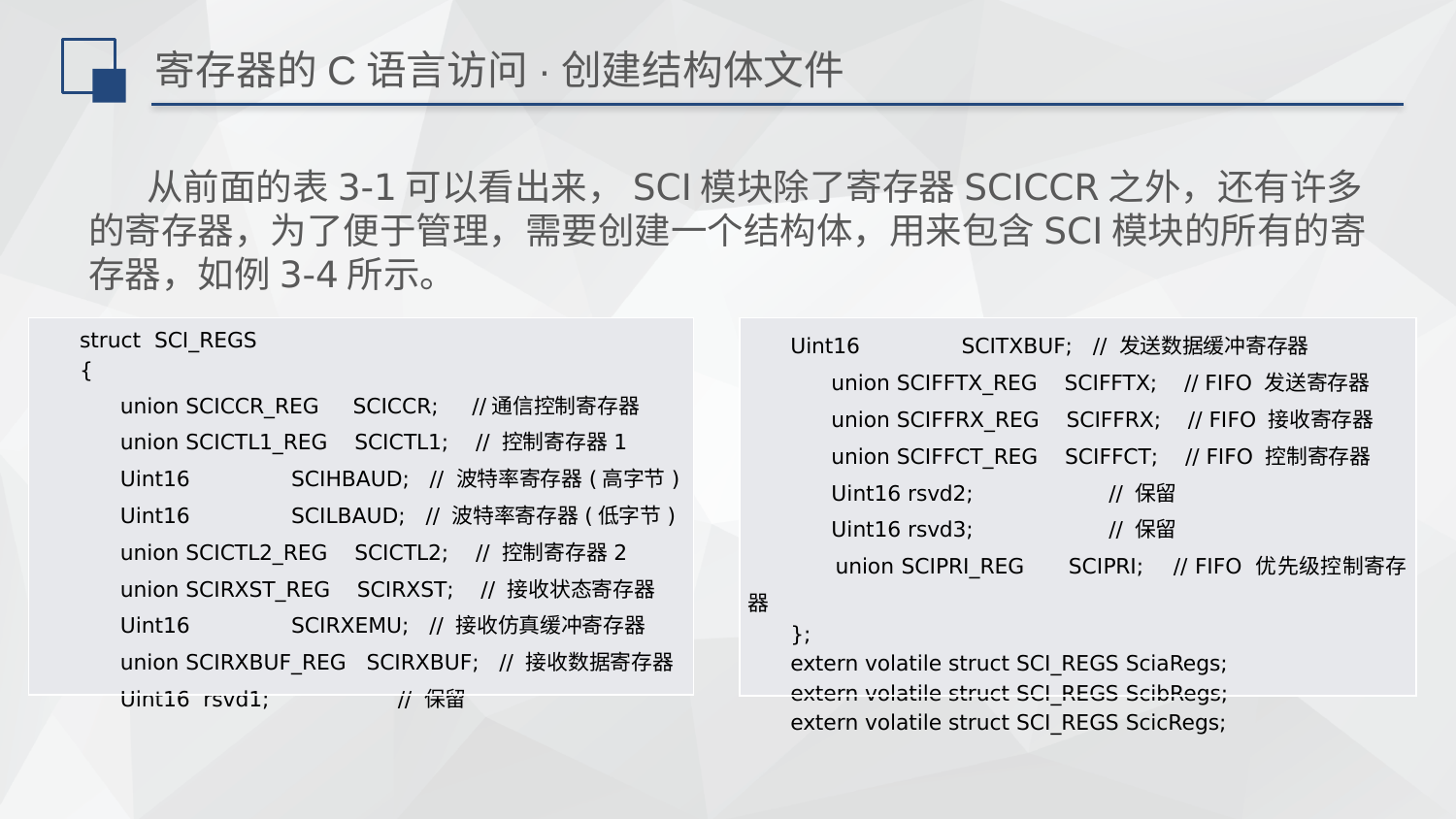

# 寄存器的C语言访问·创建结构体文件
      从前面的表3-1可以看出来，SCI模块除了寄存器SCICCR之外，还有许多的寄存器，为了便于管理，需要创建一个结构体，用来包含SCI模块的所有的寄存器，如例3-4所示。
| struct SCI\_REGS { union SCICCR\_REG SCICCR; //通信控制寄存器 union SCICTL1\_REG SCICTL1; // 控制寄存器1 Uint16  SCIHBAUD; // 波特率寄存器(高字节) Uint16 SCILBAUD; // 波特率寄存器(低字节) union SCICTL2\_REG SCICTL2; // 控制寄存器2 union SCIRXST\_REG SCIRXST; // 接收状态寄存器 Uint16 SCIRXEMU; // 接收仿真缓冲寄存器 union SCIRXBUF\_REG SCIRXBUF; // 接收数据寄存器 Uint16 rsvd1; // 保留 |
| --- |
| Uint16 SCITXBUF; // 发送数据缓冲寄存器 union SCIFFTX\_REG SCIFFTX; // FIFO 发送寄存器 union SCIFFRX\_REG SCIFFRX; // FIFO 接收寄存器 union SCIFFCT\_REG SCIFFCT; // FIFO 控制寄存器 Uint16 rsvd2; // 保留 Uint16 rsvd3; // 保留 union SCIPRI\_REG SCIPRI; // FIFO 优先级控制寄存器 }; extern volatile struct SCI\_REGS SciaRegs; extern volatile struct SCI\_REGS ScibRegs; extern volatile struct SCI\_REGS ScicRegs; |
| --- |